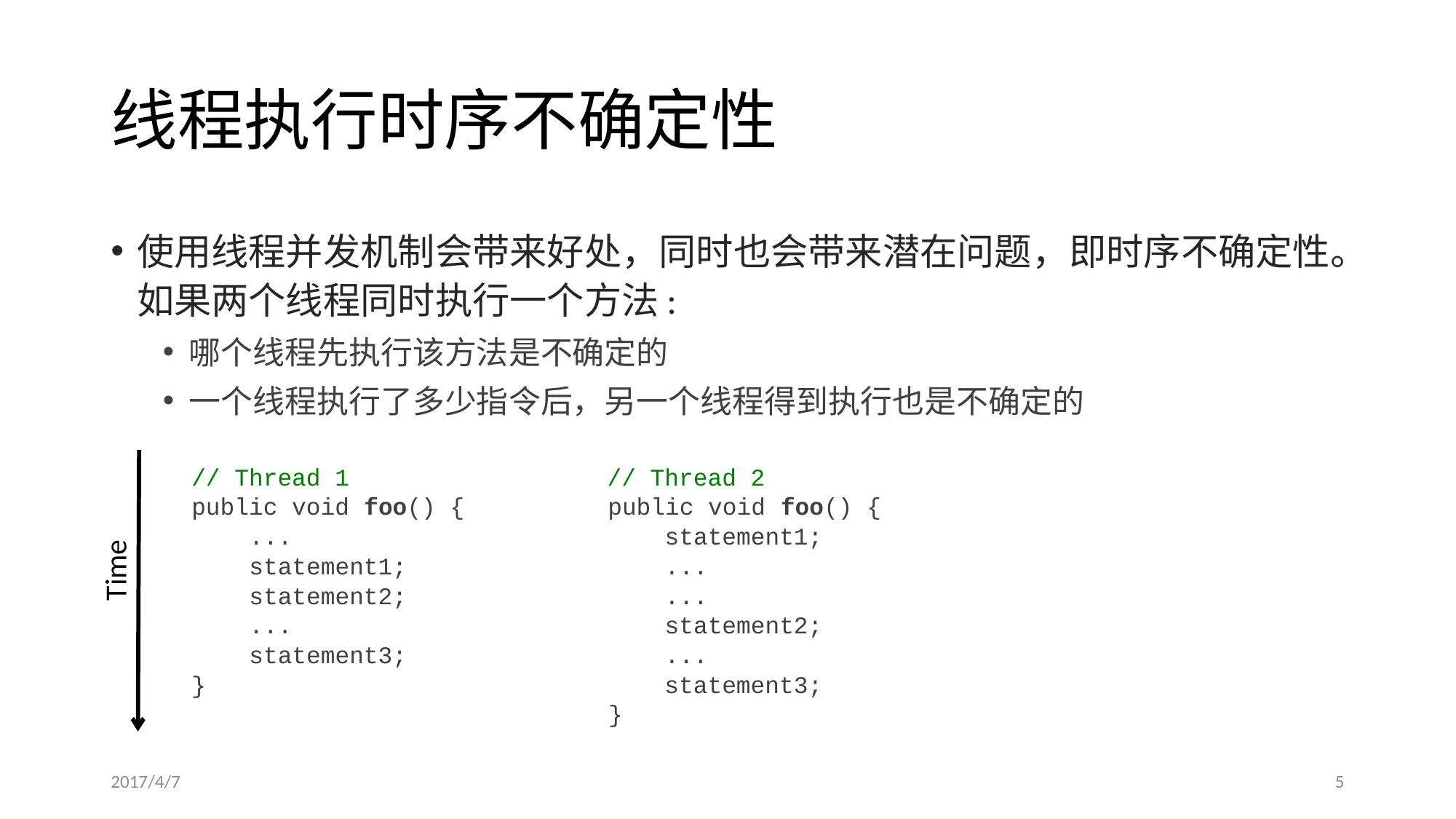

# 线程执行时序不确定性
使用线程并发机制会带来好处，同时也会带来潜在问题，即时序不确定性。如果两个线程同时执行一个方法:
哪个线程先执行该方法是不确定的
一个线程执行了多少指令后，另一个线程得到执行也是不确定的

  // Thread 1                  // Thread 2
  public void foo() {          public void foo() {
      ...                          statement1;
      statement1;                  ...
      statement2;                  ...
      ...                          statement2;
      statement3;                  ...
  }                                statement3;
                               }
Time
2017/4/7
5